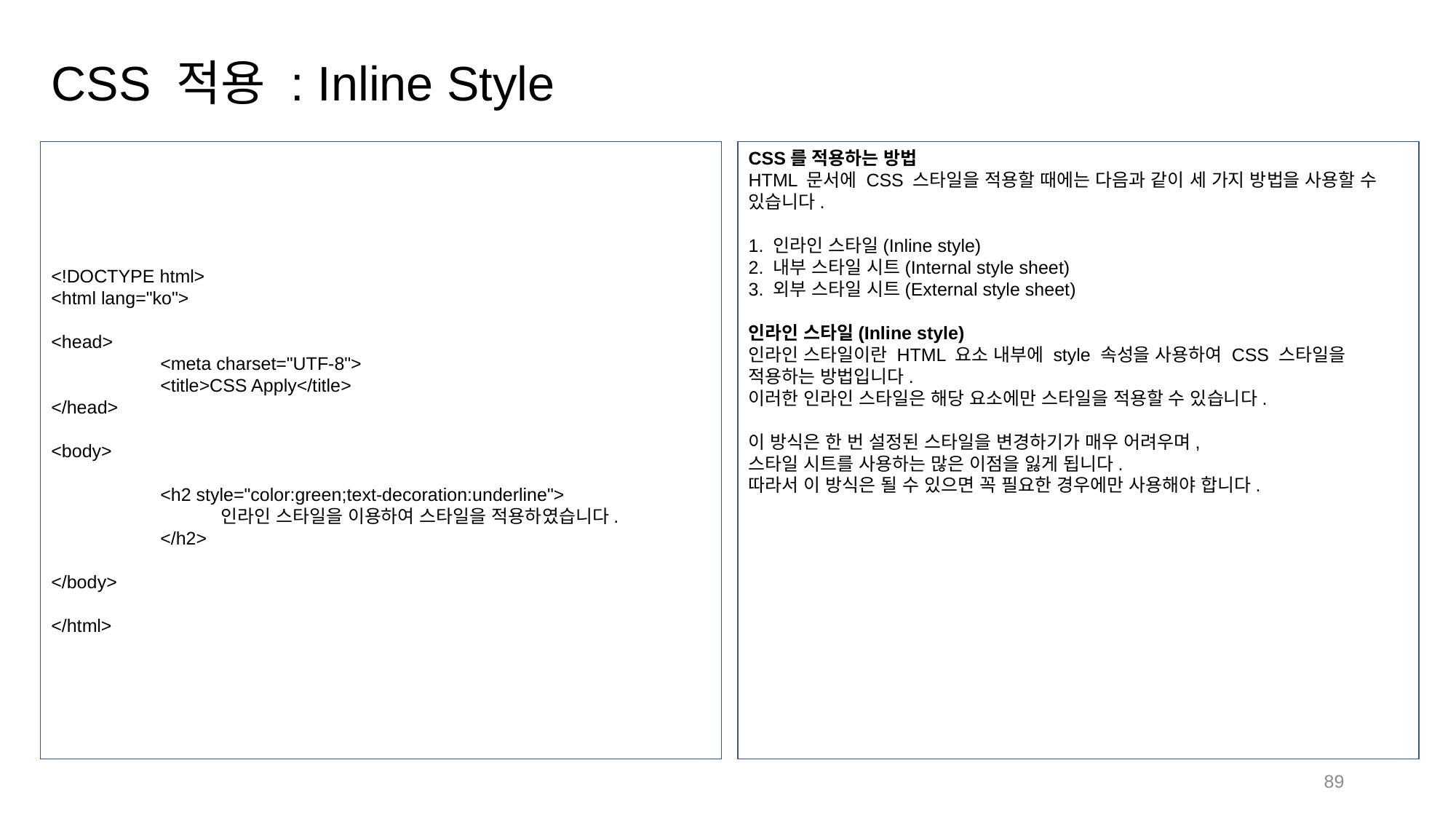

# CSS 적용 : Inline Style
<!DOCTYPE html>
<html lang="ko">

<head>
	<meta charset="UTF-8">
	<title>CSS Apply</title>
</head>

<body>

	<h2 style="color:green;text-decoration:underline">
	              인라인 스타일을 이용하여 스타일을 적용하였습니다.
	</h2>

</body>

</html>
CSS를 적용하는 방법
HTML 문서에 CSS 스타일을 적용할 때에는 다음과 같이 세 가지 방법을 사용할 수 있습니다.

1. 인라인 스타일(Inline style)
2. 내부 스타일 시트(Internal style sheet)
3. 외부 스타일 시트(External style sheet)

인라인 스타일(Inline style)
인라인 스타일이란 HTML 요소 내부에 style 속성을 사용하여 CSS 스타일을 적용하는 방법입니다.
이러한 인라인 스타일은 해당 요소에만 스타일을 적용할 수 있습니다.

이 방식은 한 번 설정된 스타일을 변경하기가 매우 어려우며,
스타일 시트를 사용하는 많은 이점을 잃게 됩니다.
따라서 이 방식은 될 수 있으면 꼭 필요한 경우에만 사용해야 합니다.

89